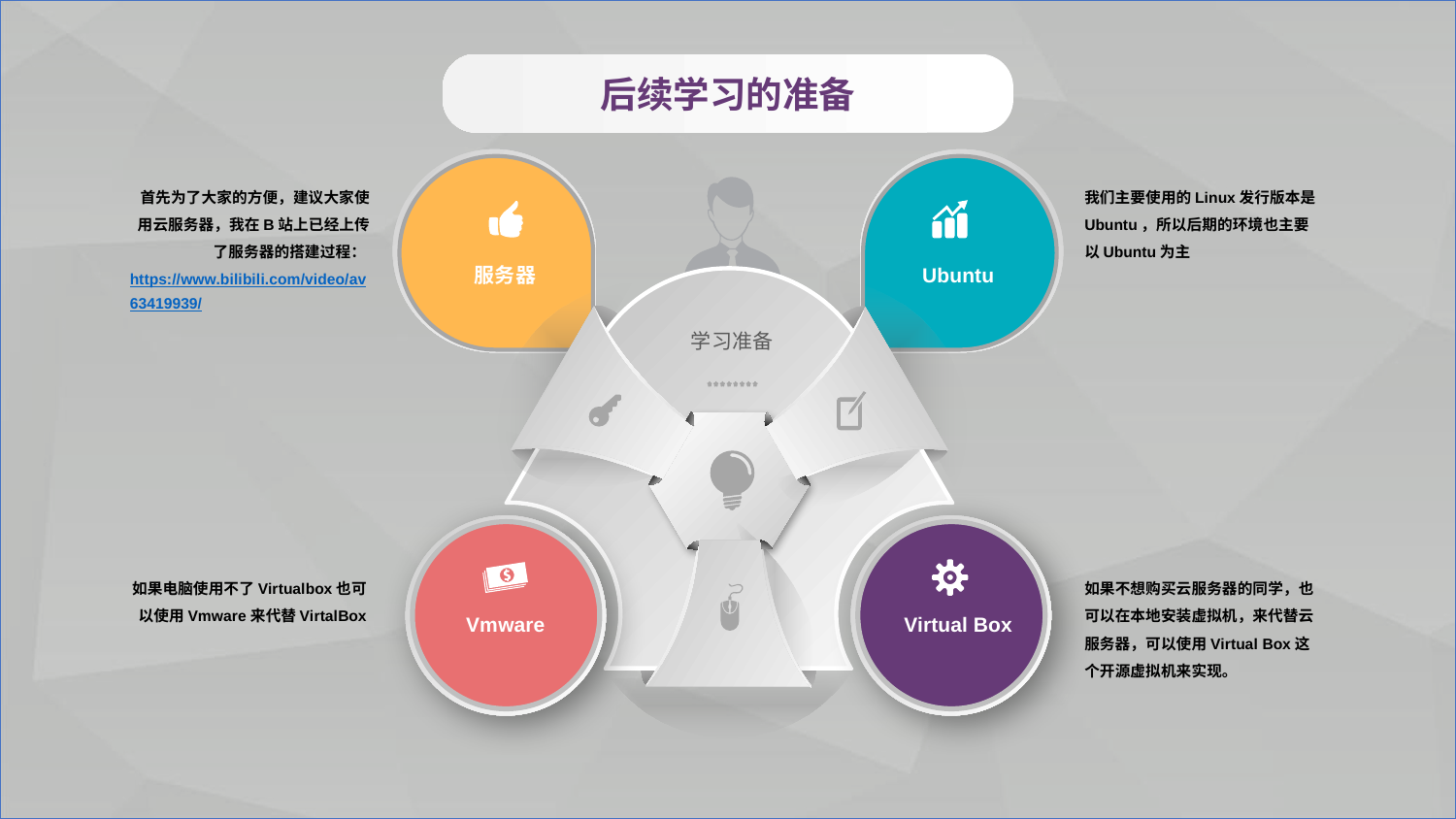

后续学习的准备

服务器

Ubuntu
我们主要使用的Linux发行版本是Ubuntu，所以后期的环境也主要以Ubuntu为主
首先为了大家的方便，建议大家使用云服务器，我在B站上已经上传了服务器的搭建过程：https://www.bilibili.com/video/av63419939/

学习准备

Vmware

Virtual Box
如果不想购买云服务器的同学，也可以在本地安装虚拟机，来代替云服务器，可以使用Virtual Box这个开源虚拟机来实现。
如果电脑使用不了Virtualbox也可以使用Vmware来代替VirtalBox